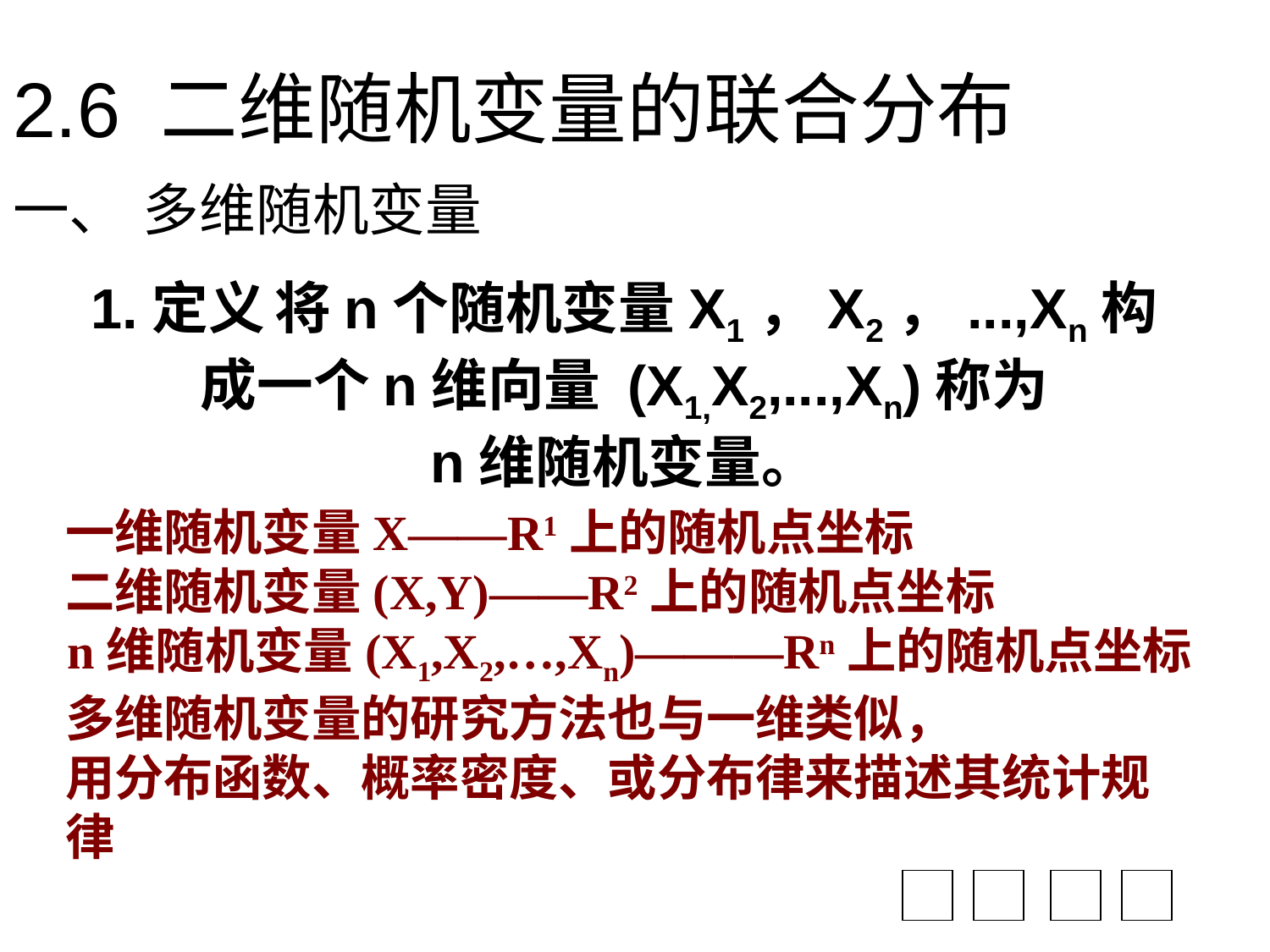

2.6 二维随机变量的联合分布
一、 多维随机变量
1.定义 将n个随机变量X1，X2，...,Xn构成一个n维向量 (X1,X2,...,Xn)称为
n维随机变量。
一维随机变量X——R1上的随机点坐标
二维随机变量(X,Y)——R2上的随机点坐标
n维随机变量(X1,X2,…,Xn)———Rn上的随机点坐标
多维随机变量的研究方法也与一维类似，
用分布函数、概率密度、或分布律来描述其统计规律